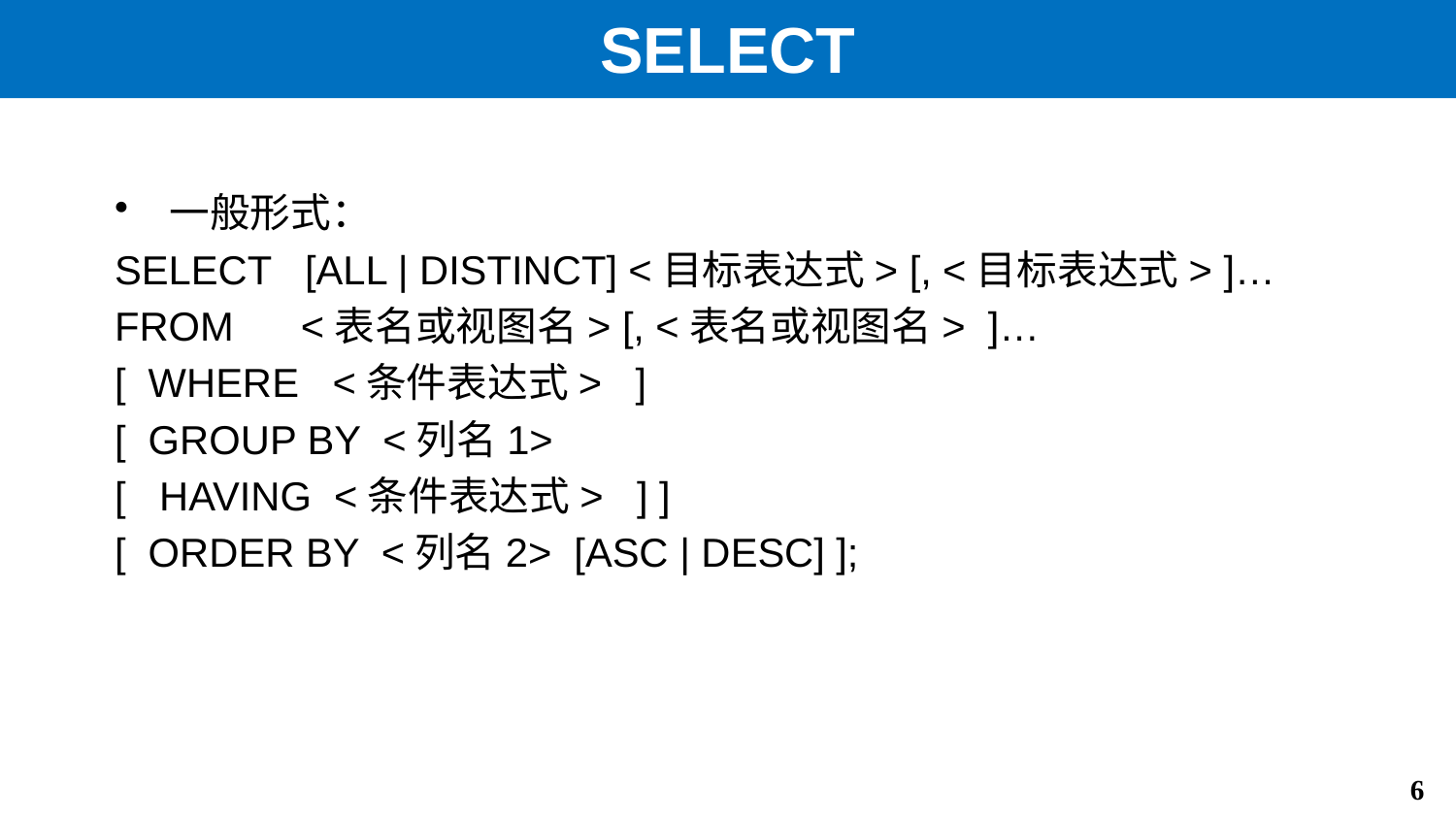

# SELECT
一般形式：
SELECT   [ALL | DISTINCT] <目标表达式> [, <目标表达式> ]…
FROM      <表名或视图名> [, <表名或视图名>  ]…
[  WHERE   <条件表达式>   ]
[  GROUP BY  <列名1>
[   HAVING  <条件表达式>   ] ]
[  ORDER BY  <列名2>  [ASC | DESC] ];